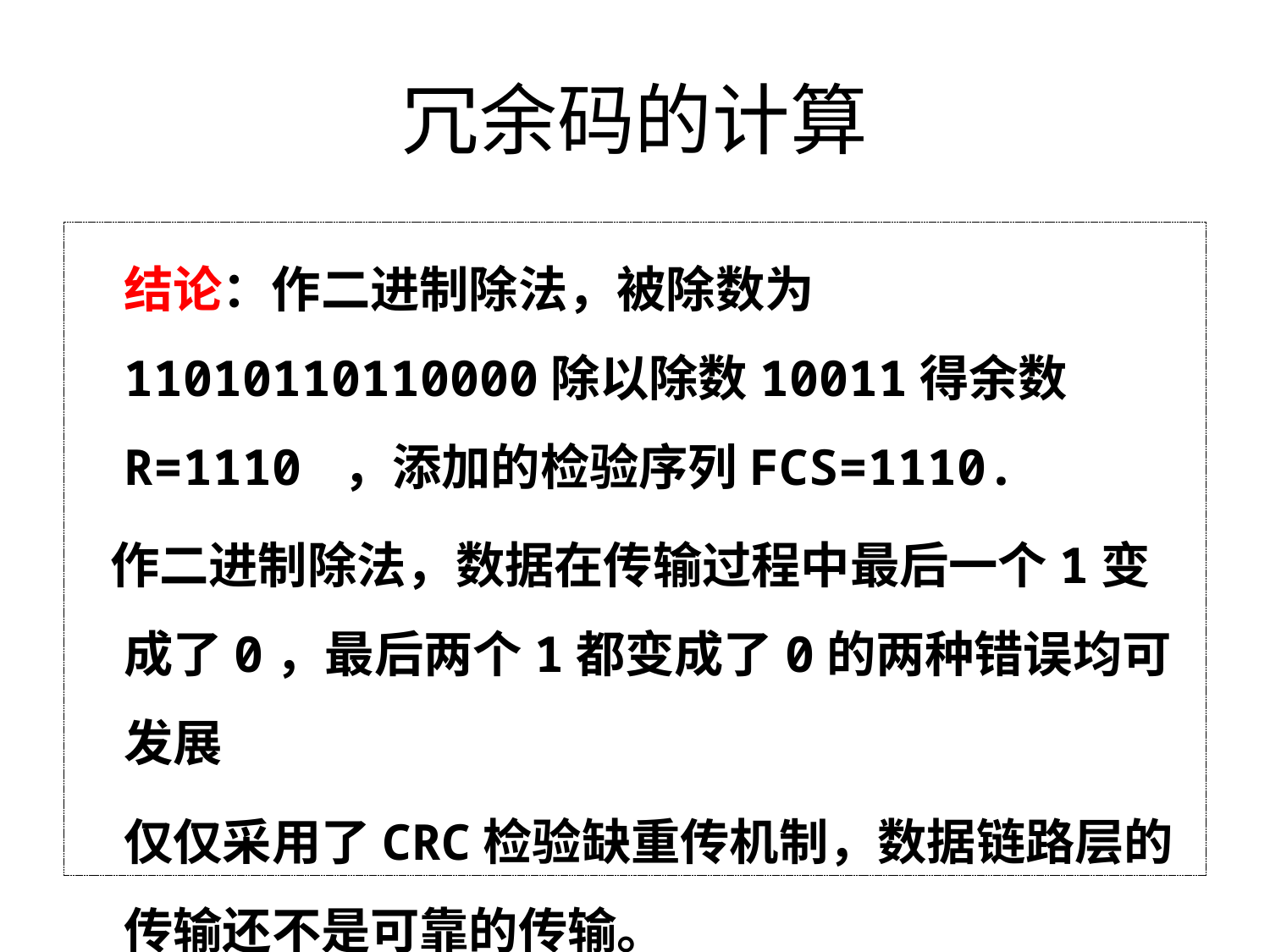

# 冗余码的计算
	结论：作二进制除法，被除数为11010110110000除以除数10011得余数R=1110 ，添加的检验序列FCS=1110.
  作二进制除法，数据在传输过程中最后一个1变成了0，最后两个1都变成了0的两种错误均可发展
	仅仅采用了CRC检验缺重传机制，数据链路层的传输还不是可靠的传输。